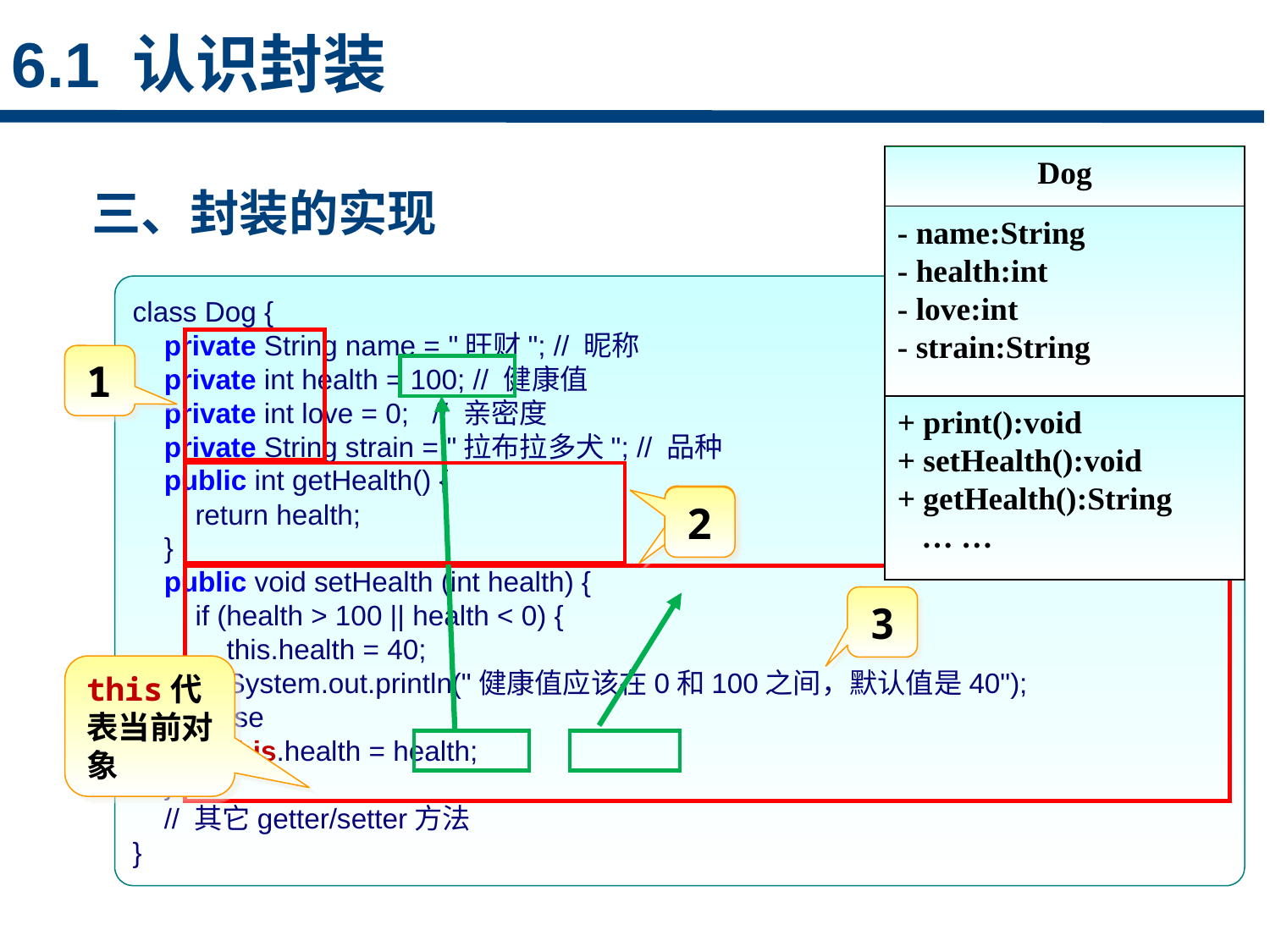

6.1 认识封装
三、封装的实现
Dog
- name:String
- health:int
- love:int
- strain:String
+ print():void
+ setHealth():void
+ getHealth():String
   … …

点击添加文本
class Dog {
    private String name = "旺财"; // 昵称
    private int health = 100; // 健康值
    private int love = 0;   // 亲密度
    private String strain = "拉布拉多犬"; // 品种
    public int getHealth() {
        return health;
    }
    public void setHealth (int health) {
        if (health > 100 || health < 0) {
            this.health = 40;
            System.out.println("健康值应该在0和100之间，默认值是40");
        } else
            this.health = health;
    }
    // 其它getter/setter方法
}

1

点击添加文本

2
2

3
点击添加文本

this代表当前对象

点击添加文本